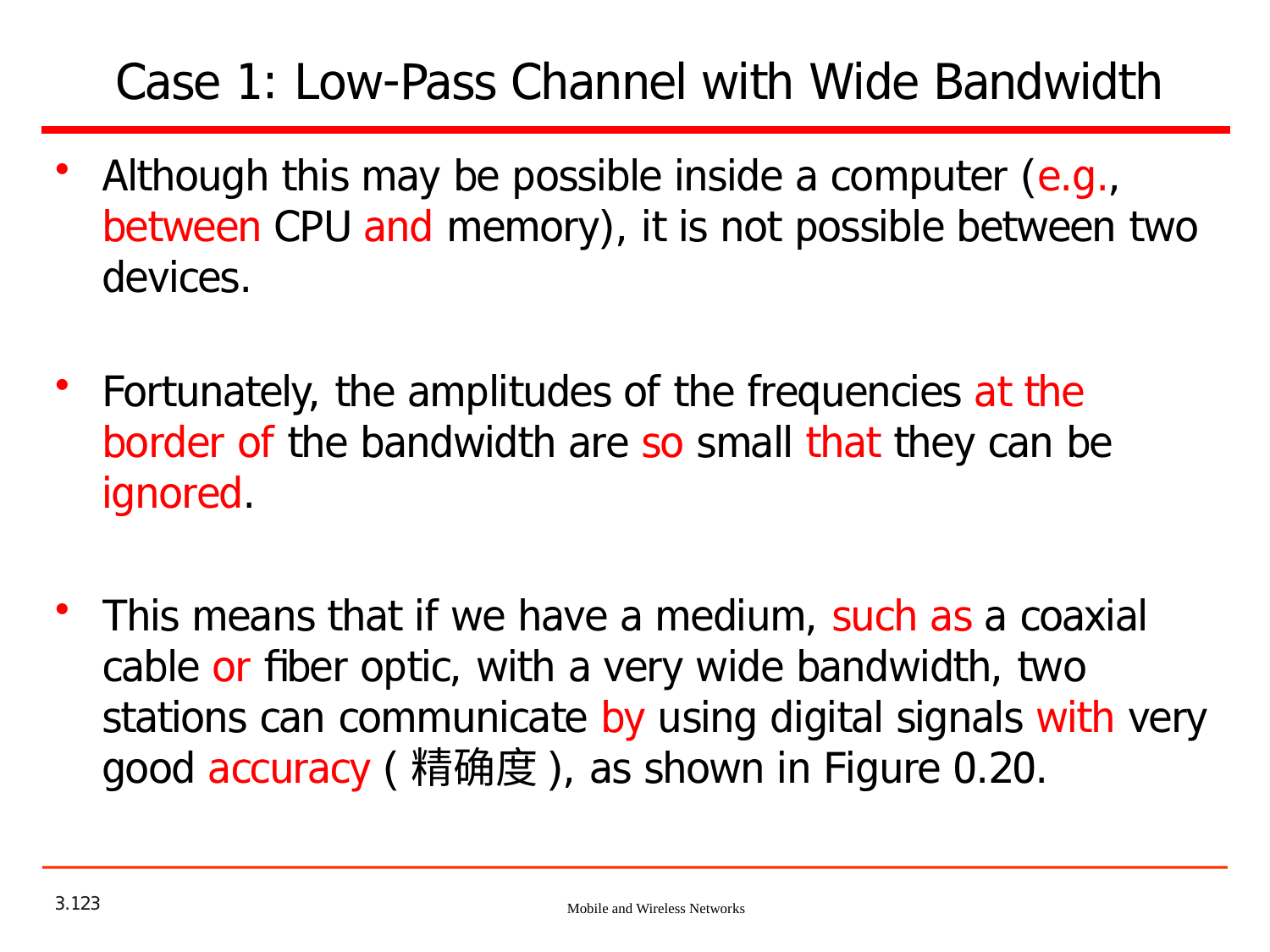

# Case 1: Low-Pass Channel with Wide Bandwidth

Although this may be possible inside a computer (e.g., between CPU and memory), it is not possible between two devices.

Fortunately, the amplitudes of the frequencies at the border of the bandwidth are so small that they can be ignored.

This means that if we have a medium, such as a coaxial cable or fiber optic, with a very wide bandwidth, two stations can communicate by using digital signals with very good accuracy (精确度), as shown in Figure 0.20.
3.123
Mobile and Wireless Networks